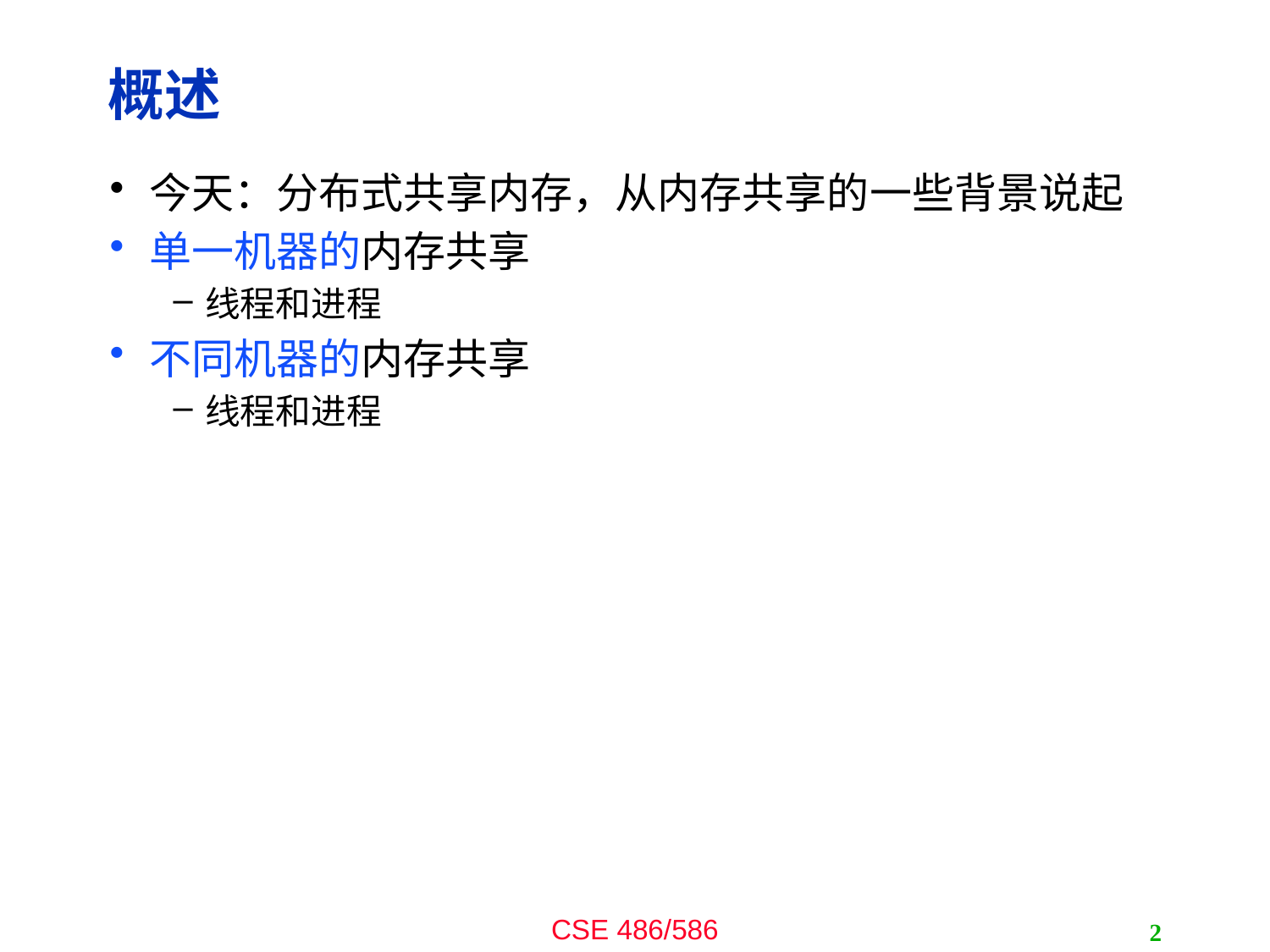

# 概述
今天：分布式共享内存，从内存共享的一些背景说起
单一机器的内存共享
线程和进程
不同机器的内存共享
线程和进程
2